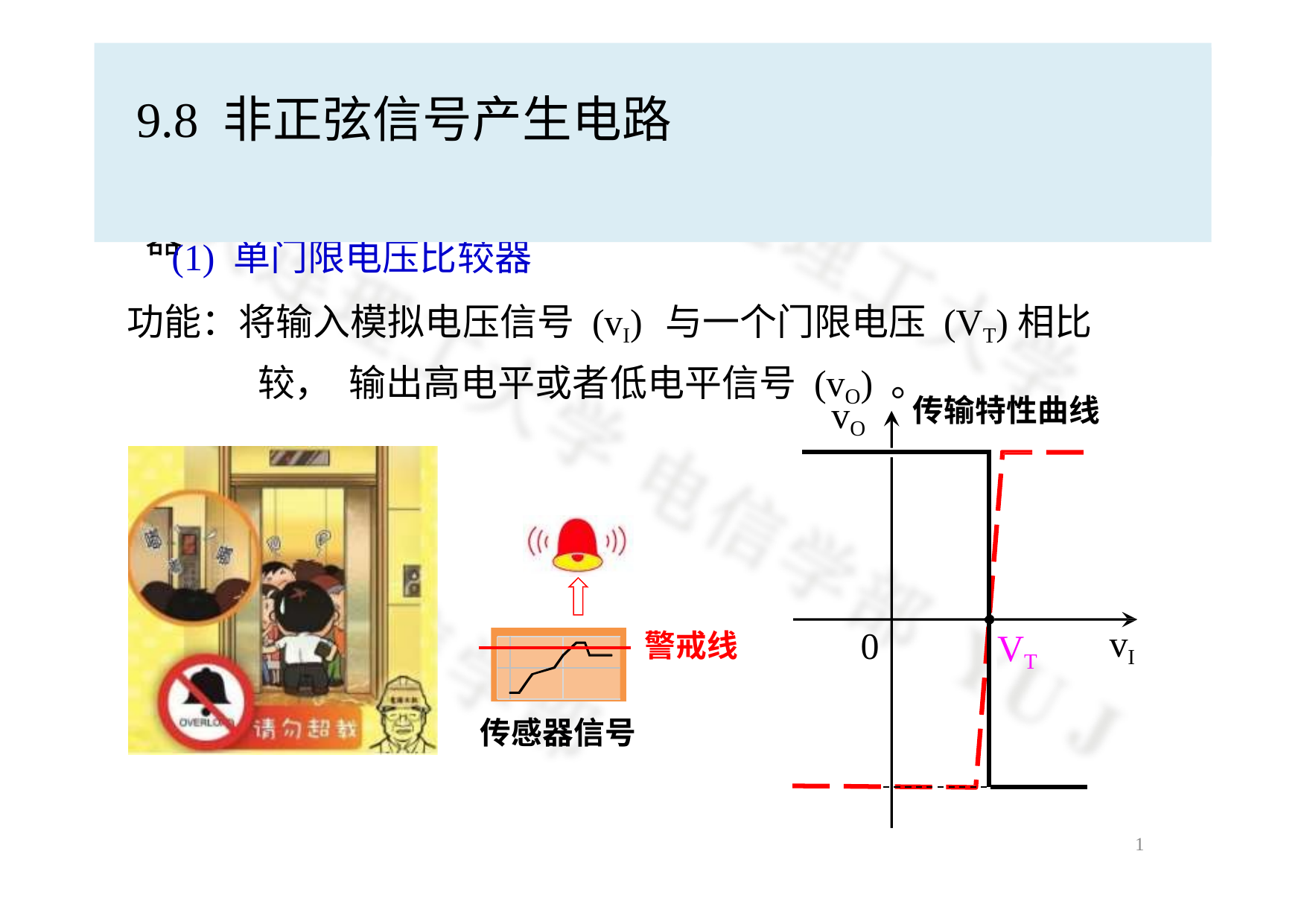

# 9.8 非正弦信号产生电路

voltage comparator
1. 电压比较器
(1) 单门限电压比较器
功能：将输入模拟电压信号 (vI) 与一个门限电压 (VT)相比较，  输出高电平或者低电平信号 (vO) 。
传输特性曲线
vO

vI
0
VT
警戒线

传感器信号

1